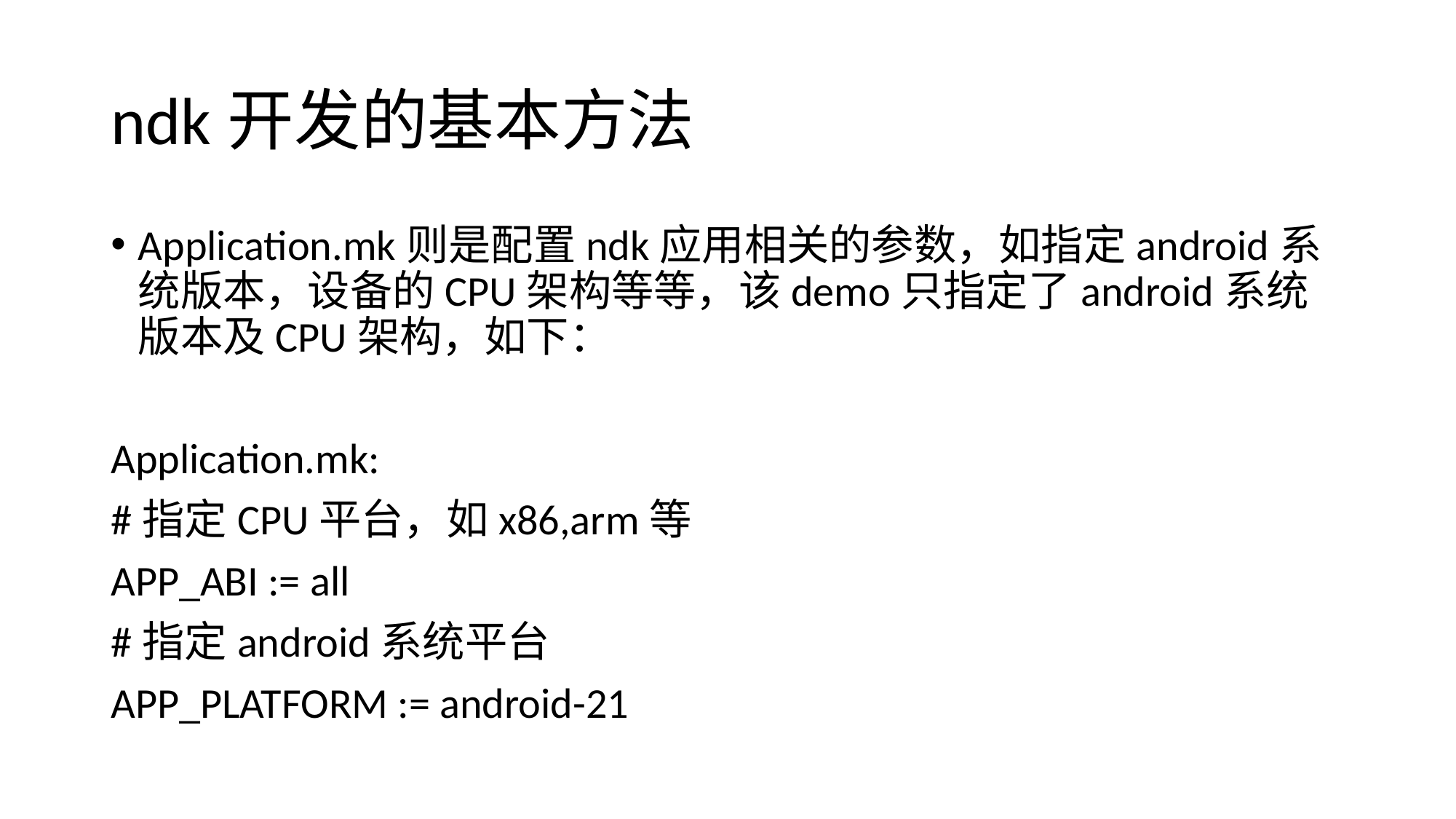

# ndk开发的基本方法
Application.mk则是配置ndk应用相关的参数，如指定android系统版本，设备的CPU架构等等，该demo只指定了android系统版本及CPU架构，如下：

Application.mk:
#指定CPU平台，如x86,arm等
APP_ABI := all
#指定android系统平台
APP_PLATFORM := android-21